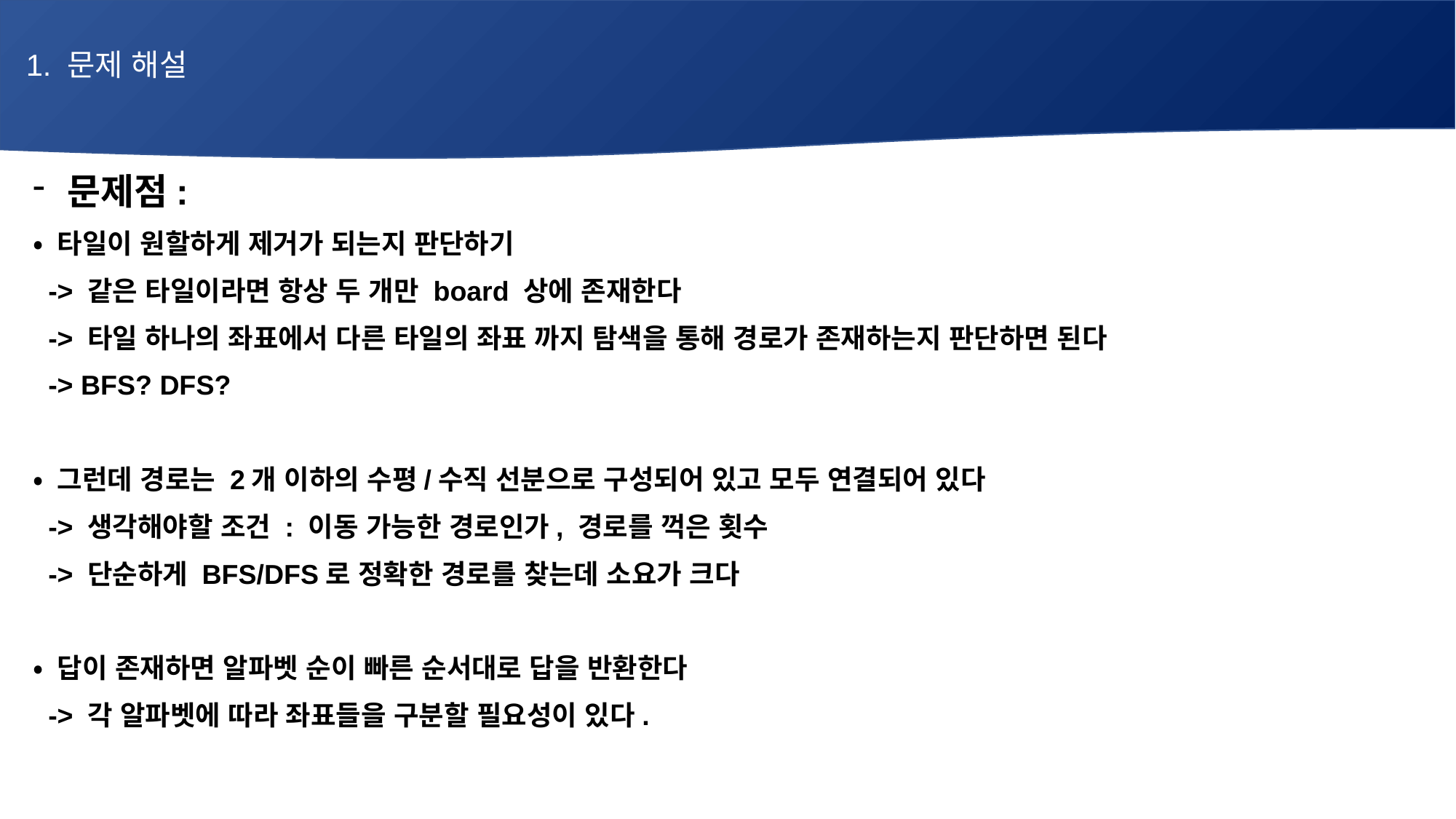

1. 문제 해설
문제점:
• 타일이 원할하게 제거가 되는지 판단하기
  -> 같은 타일이라면 항상 두 개만 board 상에 존재한다
  -> 타일 하나의 좌표에서 다른 타일의 좌표 까지 탐색을 통해 경로가 존재하는지 판단하면 된다
  -> BFS? DFS?

• 그런데 경로는 2개 이하의 수평/수직 선분으로 구성되어 있고 모두 연결되어 있다
  -> 생각해야할 조건 : 이동 가능한 경로인가, 경로를 꺽은 횟수
  -> 단순하게 BFS/DFS로 정확한 경로를 찾는데 소요가 크다

• 답이 존재하면 알파벳 순이 빠른 순서대로 답을 반환한다
  -> 각 알파벳에 따라 좌표들을 구분할 필요성이 있다.